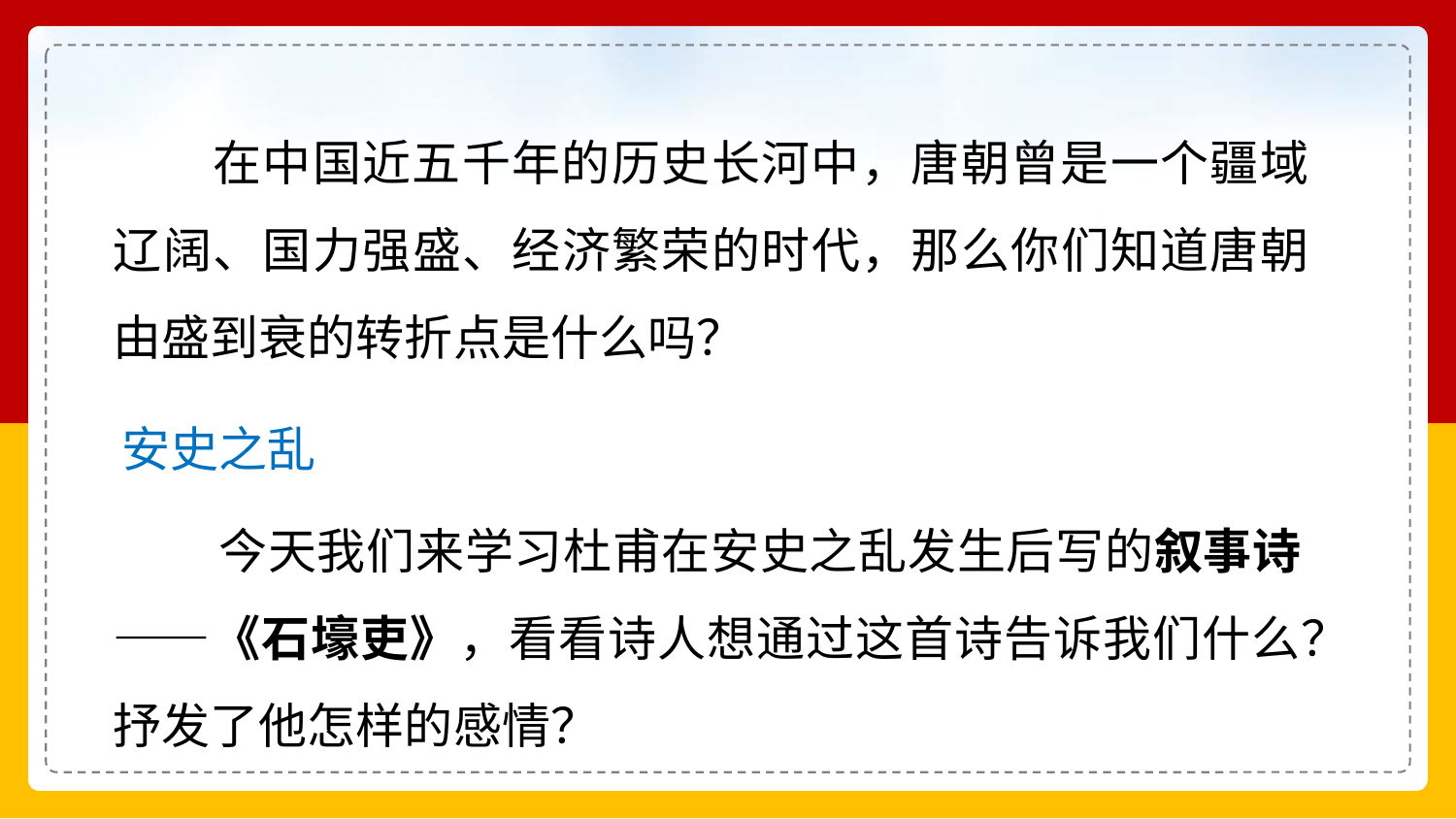

在中国近五千年的历史长河中，唐朝曾是一个疆域辽阔、国力强盛、经济繁荣的时代，那么你们知道唐朝由盛到衰的转折点是什么吗？
安史之乱
        今天我们来学习杜甫在安史之乱发生后写的叙事诗——《石壕吏》，看看诗人想通过这首诗告诉我们什么？抒发了他怎样的感情？